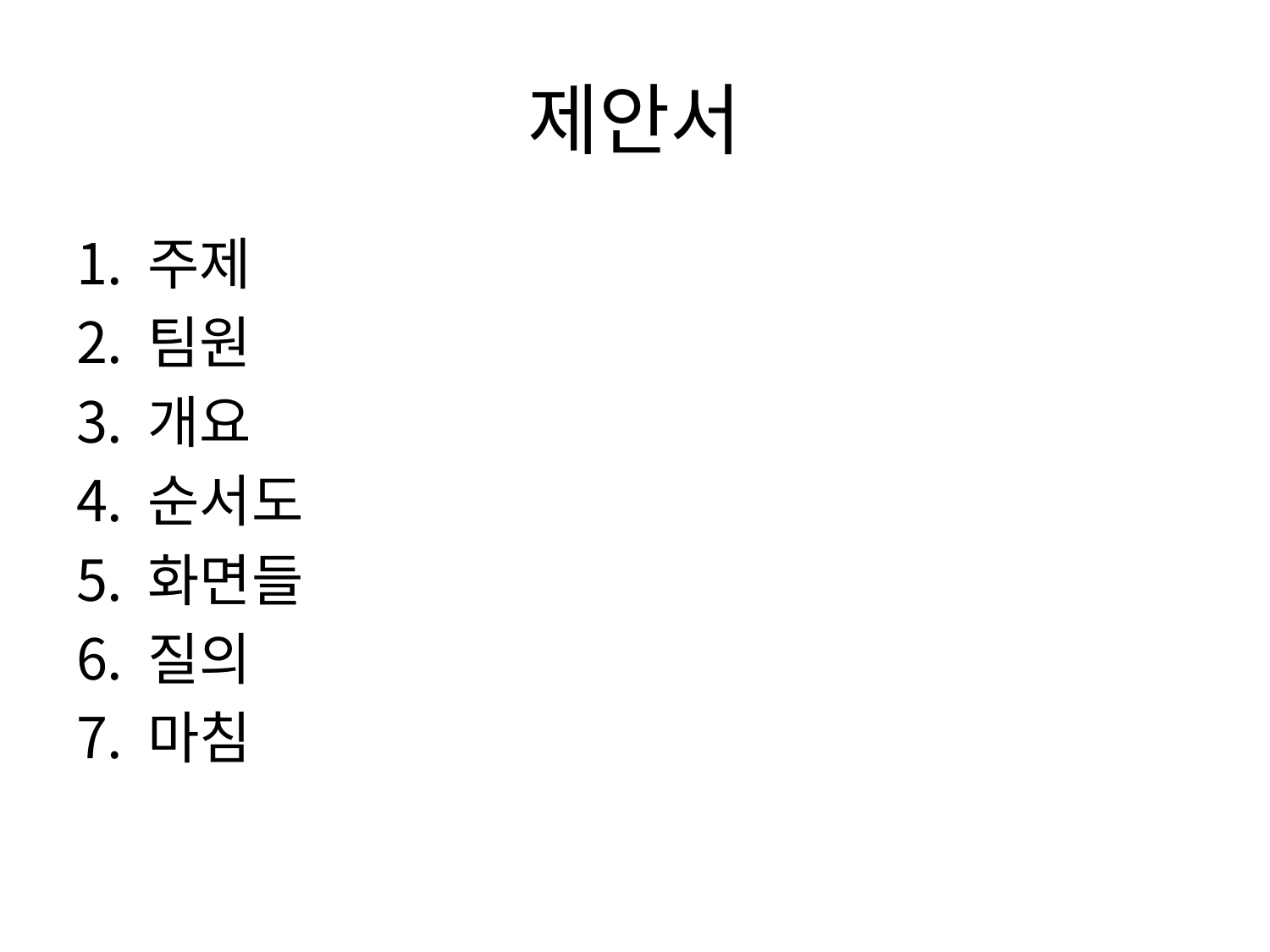

# 제안서
주제
팀원
개요
순서도
화면들
질의
마침